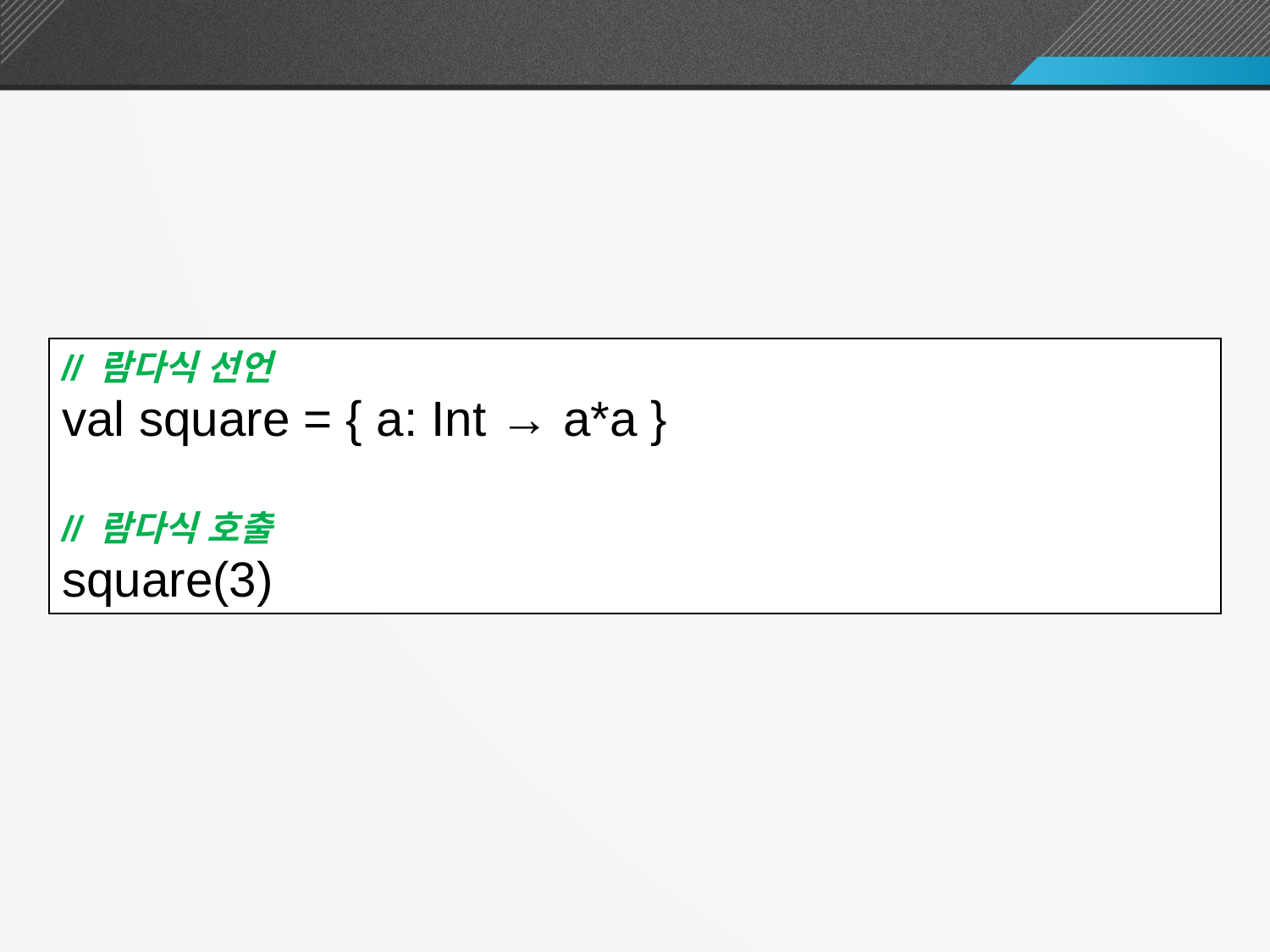

매개변수가 한 개인 람다식
// 람다식 선언
val square = { a: Int → a*a }

// 람다식 호출
square(3)